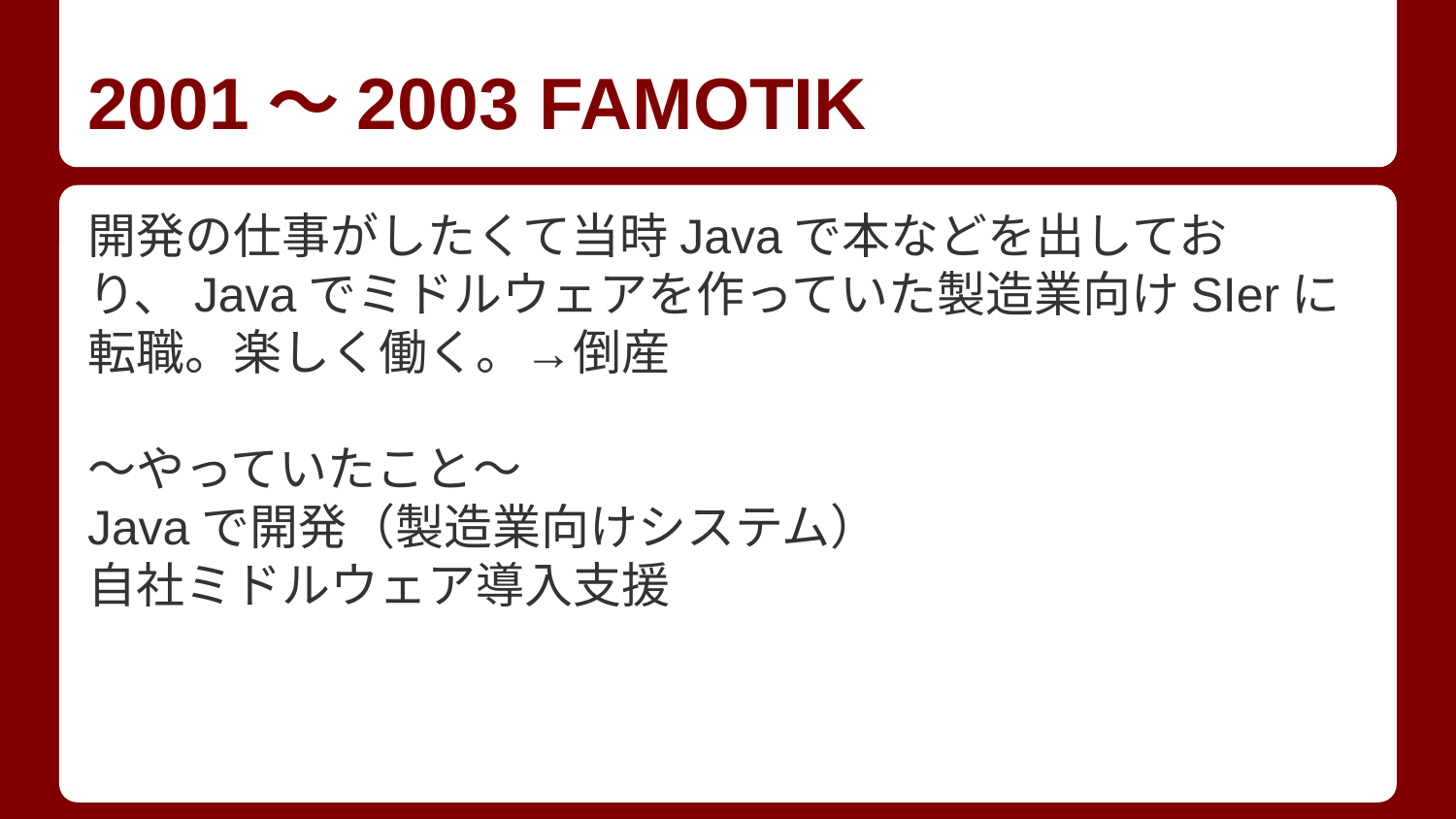

# 2001〜2003 FAMOTIK
開発の仕事がしたくて当時Javaで本などを出しており、Javaでミドルウェアを作っていた製造業向けSIerに転職。楽しく働く。→倒産

〜やっていたこと〜
Javaで開発（製造業向けシステム）
自社ミドルウェア導入支援